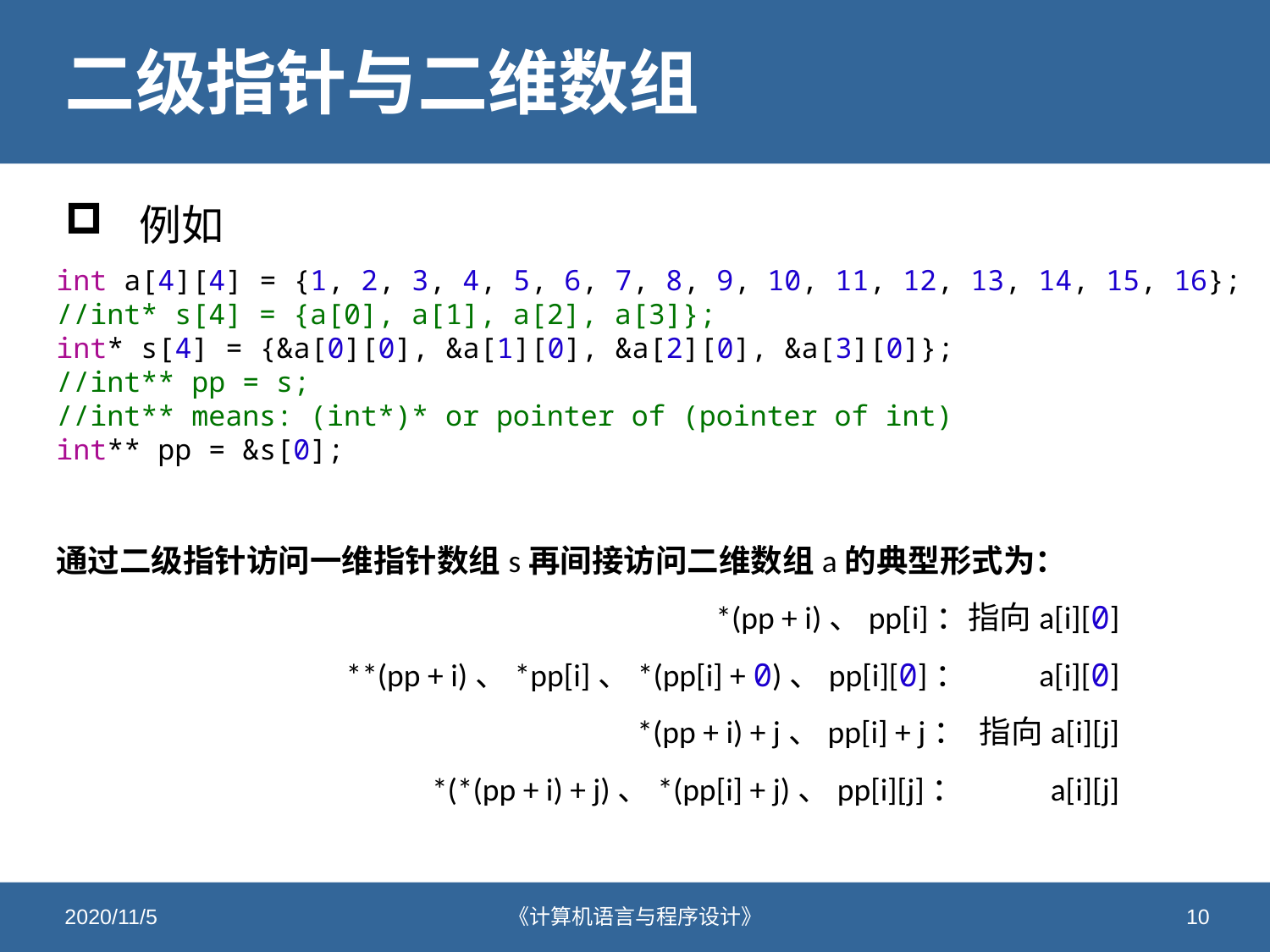

# 二级指针与二维数组
例如
int a[4][4] = {1, 2, 3, 4, 5, 6, 7, 8, 9, 10, 11, 12, 13, 14, 15, 16};
//int* s[4] = {a[0], a[1], a[2], a[3]};
int* s[4] = {&a[0][0], &a[1][0], &a[2][0], &a[3][0]};
//int** pp = s;
//int** means: (int*)* or pointer of (pointer of int)
int** pp = &s[0];
通过二级指针访问一维指针数组s再间接访问二维数组a的典型形式为：
*(pp + i)、pp[i]：指向a[i][0]
**(pp + i)、*pp[i]、*(pp[i] + 0)、pp[i][0]：         a[i][0]
*(pp + i) + j、pp[i] + j：  指向a[i][j]
*(*(pp + i) + j)、*(pp[i] + j)、pp[i][j]：           a[i][j]
2020/11/5
《计算机语言与程序设计》
10